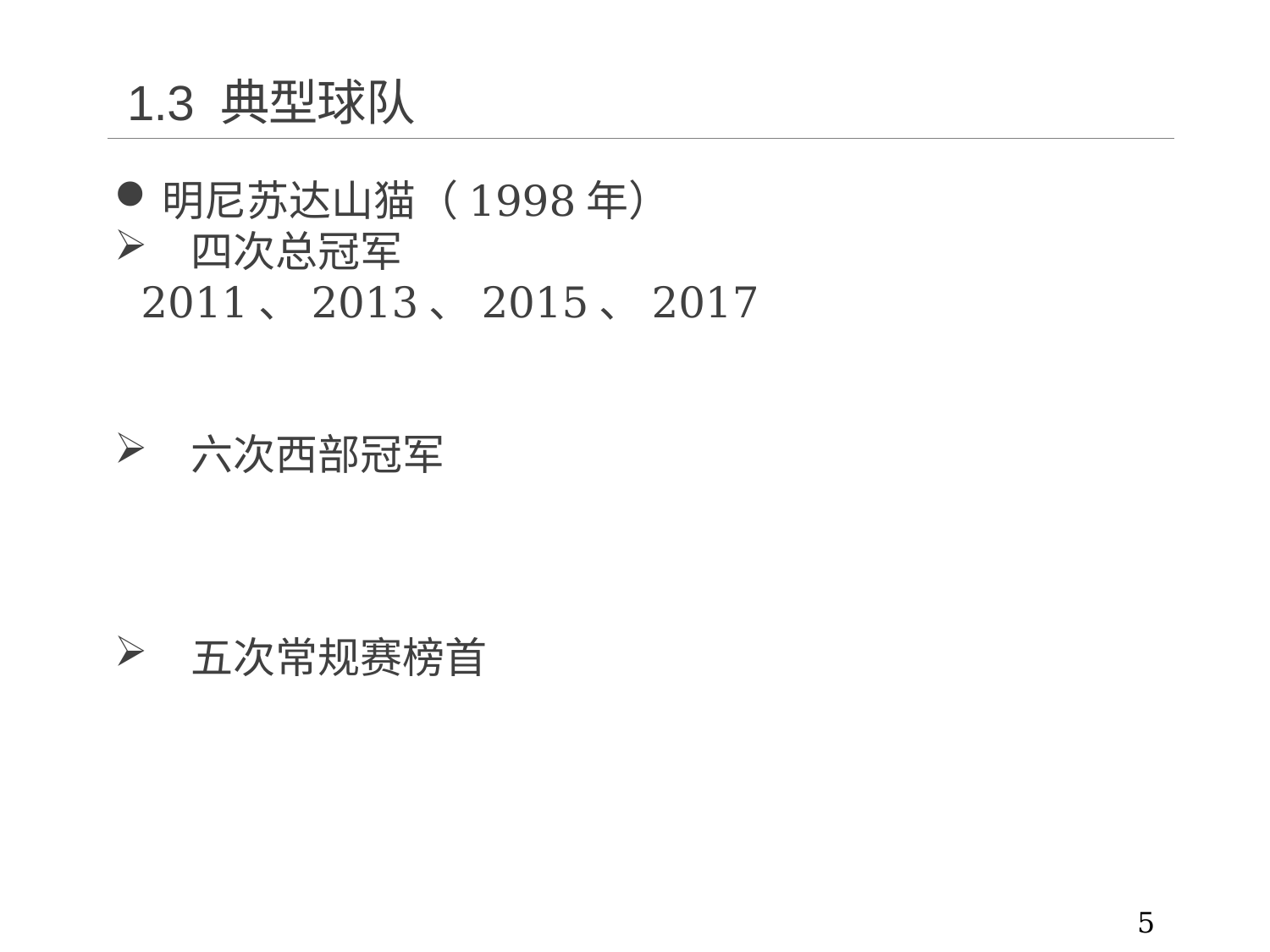

# 1.3 典型球队
明尼苏达山猫（1998年）
  四次总冠军
  2011、2013、2015、2017

  六次西部冠军

  五次常规赛榜首
5